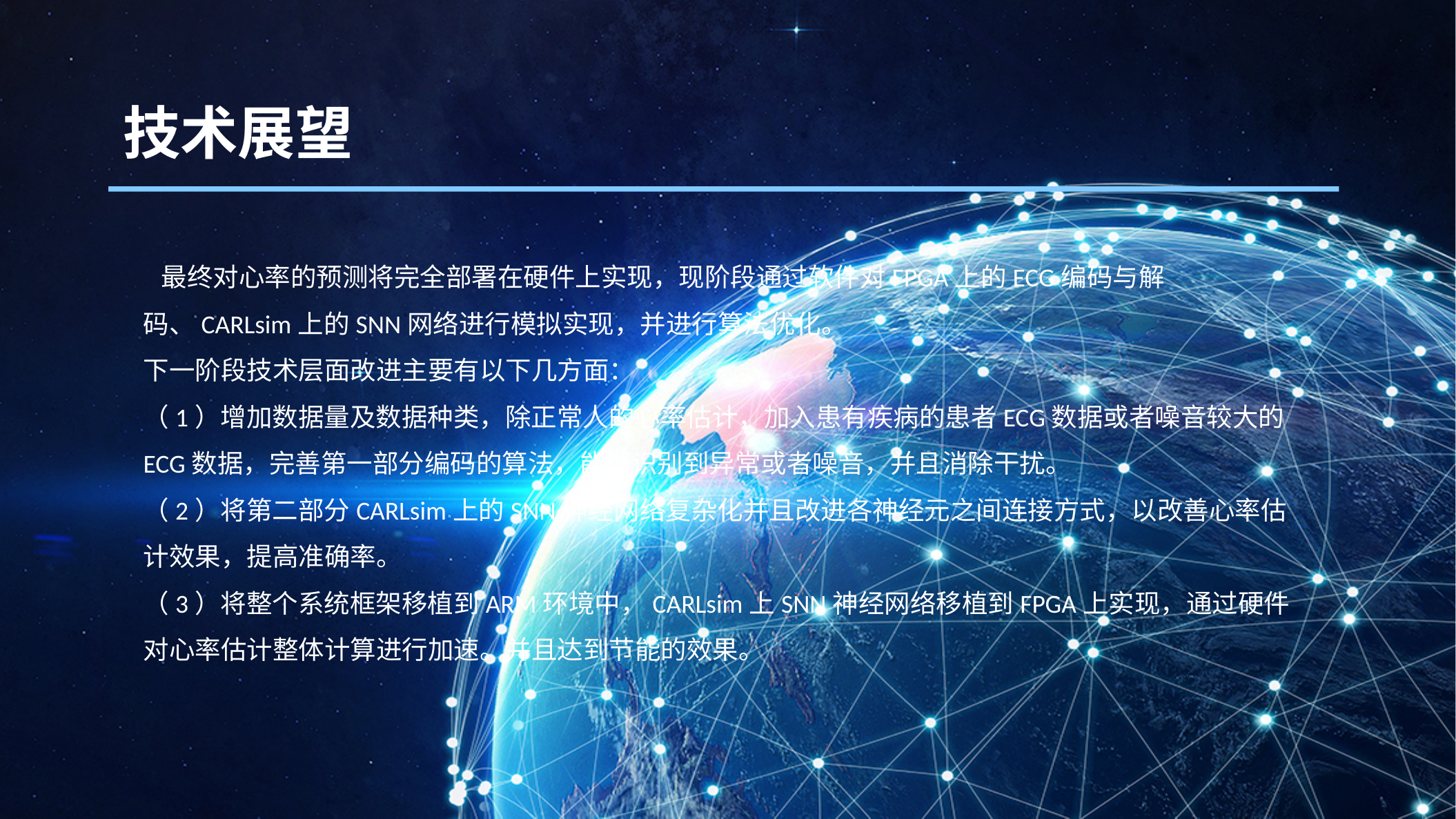

技术展望

  最终对心率的预测将完全部署在硬件上实现，现阶段通过软件对FPGA上的ECG编码与解码、CARLsim上的SNN网络进行模拟实现，并进行算法优化。
下一阶段技术层面改进主要有以下几方面：
（1）增加数据量及数据种类，除正常人的心率估计，加入患有疾病的患者ECG数据或者噪音较大的ECG数据，完善第一部分编码的算法，能够识别到异常或者噪音，并且消除干扰。
（2）将第二部分CARLsim上的SNN神经网络复杂化并且改进各神经元之间连接方式，以改善心率估计效果，提高准确率。
（3）将整个系统框架移植到ARM环境中，CARLsim上SNN神经网络移植到FPGA上实现，通过硬件对心率估计整体计算进行加速。并且达到节能的效果。